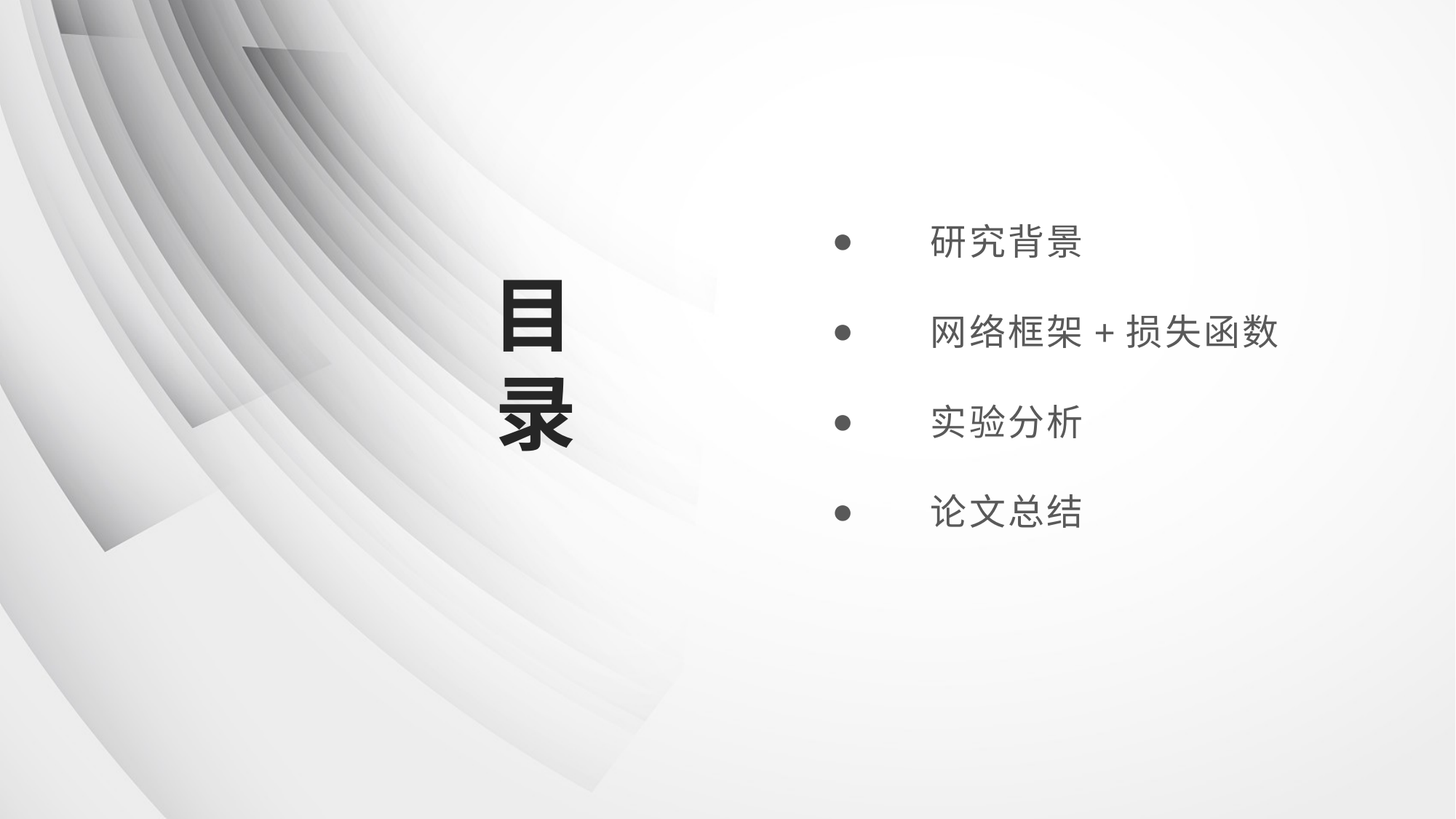

# 目 录
      研究背景
      网络框架+损失函数
      实验分析
      论文总结